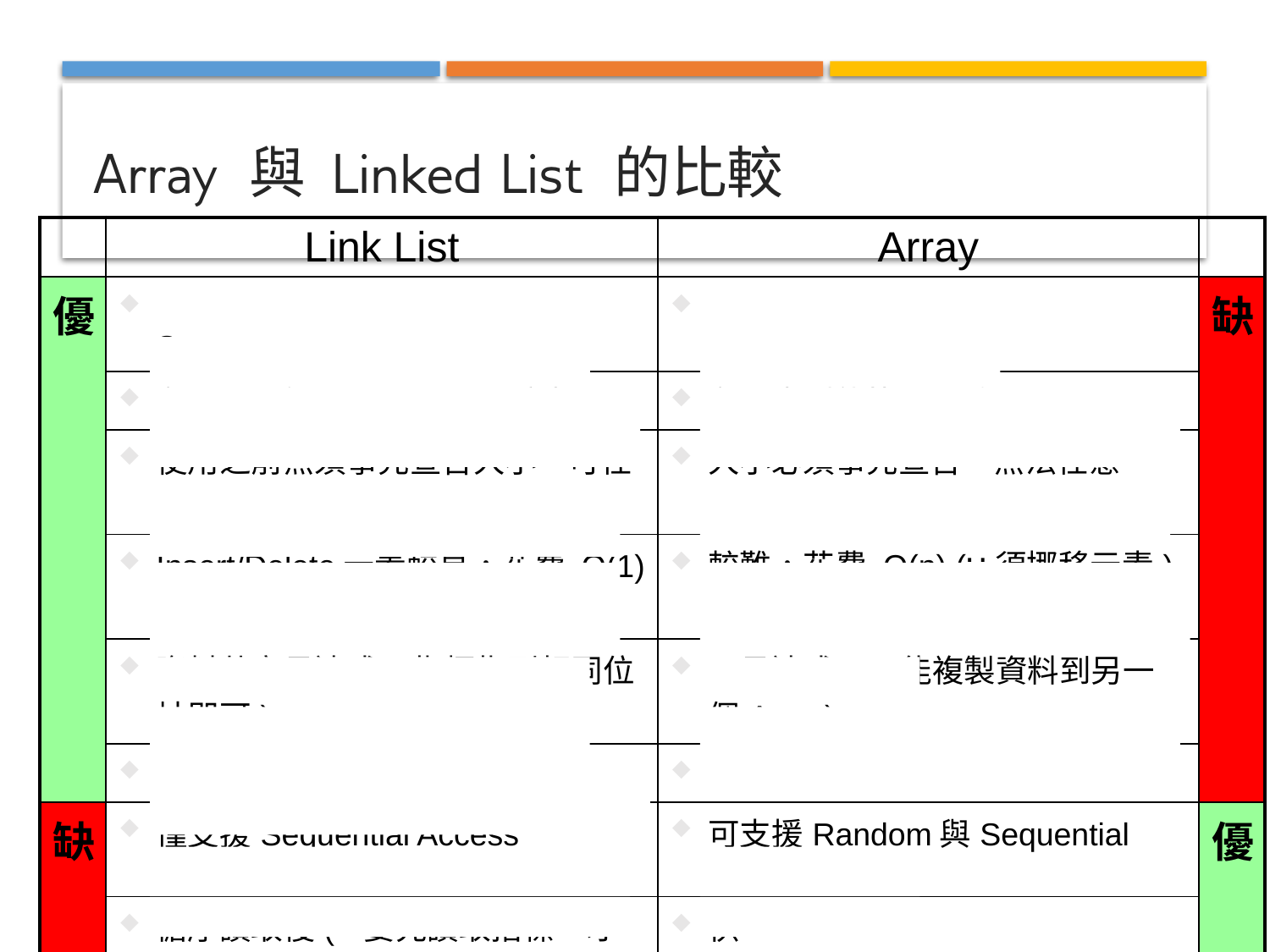

# Array 與 Linked List 的比較
|  | Link List | Array |  |
| --- | --- | --- | --- |
| 優 | 元素佔用非連續性的Memory Space | 佔用連續性的空間 | 缺 |
|  | 各node之data type不一定相同 | 各元素型態皆須一致 |  |
|  | 使用之前無須事先宣告大小，可任意增/刪空間 | 大小必須事先宣告，無法任意增/刪空間 |  |
|  | Insert/Delete元素較易，花費 O(1) (∵只更改指標即可) | 較難，花費 O(n) (∵須挪移元素) |  |
|  | 資料共享易達成 (指標指到相同位址即可) | 不易達成 (只能複製資料到另一個Array) |  |
|  | 串列分裂、合併容易 | 較難 |  |
| 缺 | 僅支援Sequential Access | 可支援Random與Sequential Access | 優 |
|  | 循序讀取慢(∵要先讀取指標，才能取出下一個node) | 快 |  |
|  | 需要額外的Link空間需求 | 沒有 |  |
|  | 可靠度低 (∵point斷裂，資料lost) | 高 |  |